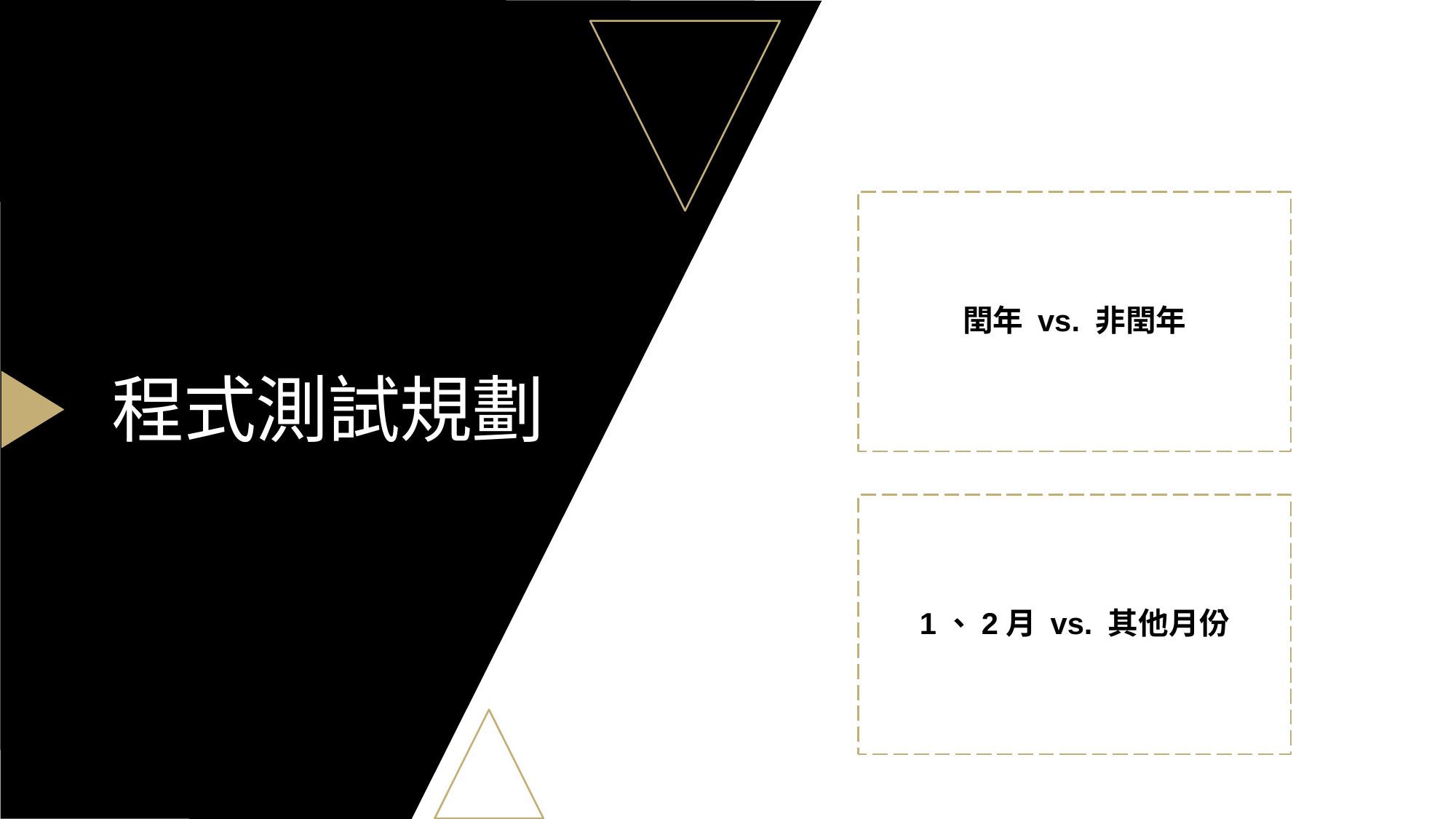

閏年 vs. 非閏年
1、2月 vs. 其他月份
# 程式測試規劃